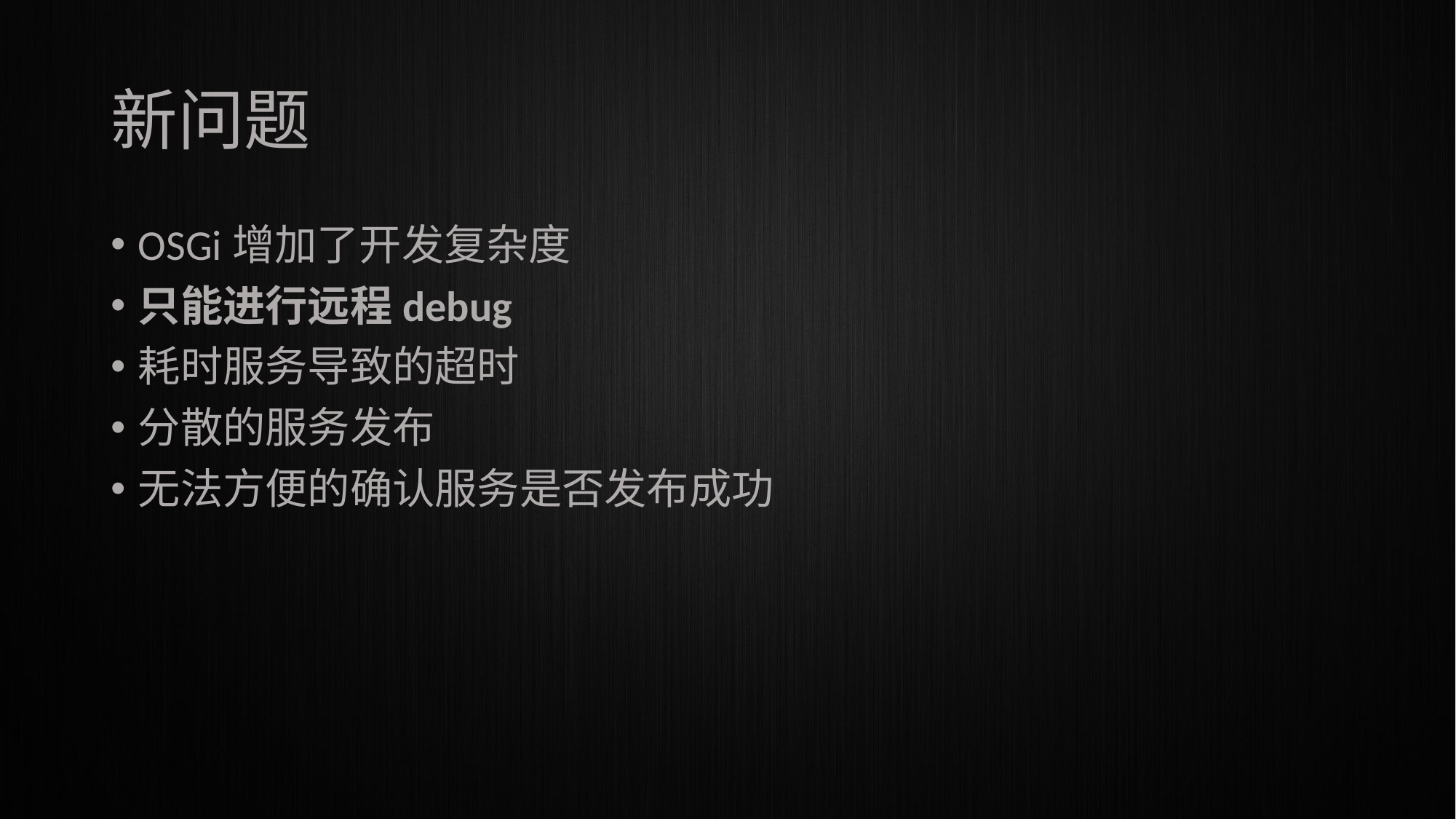

# 新问题
OSGi增加了开发复杂度
只能进行远程debug
耗时服务导致的超时
分散的服务发布
无法方便的确认服务是否发布成功